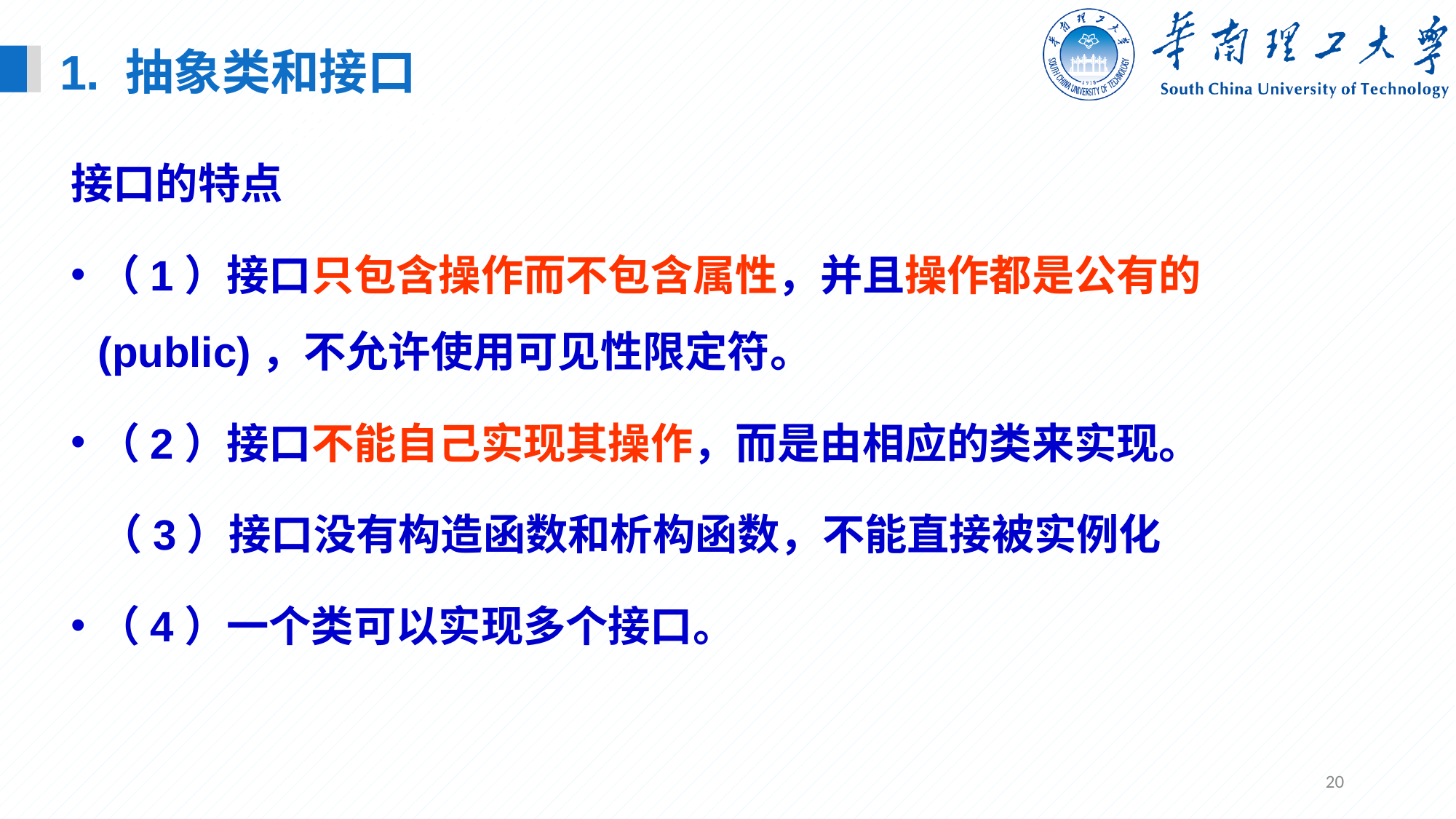

1. 抽象类和接口
接口的特点
接口的特点
（1）接口只包含操作而不包含属性，并且操作都是公有的(public)，不允许使用可见性限定符。
（2）接口不能自己实现其操作，而是由相应的类来实现。
  （3）接口没有构造函数和析构函数，不能直接被实例化
（4）一个类可以实现多个接口。
20